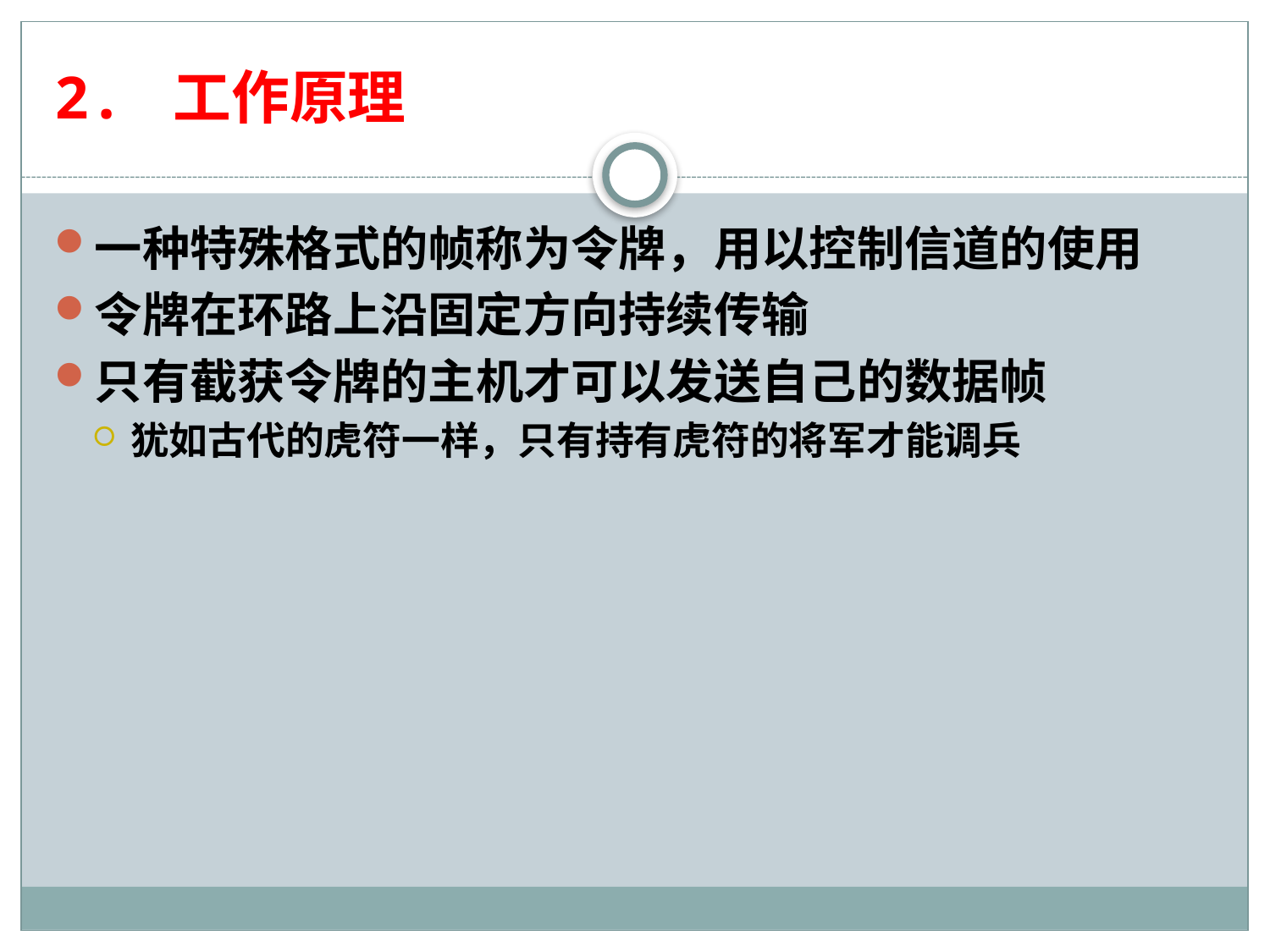

# 2. 工作原理
一种特殊格式的帧称为令牌，用以控制信道的使用
令牌在环路上沿固定方向持续传输
只有截获令牌的主机才可以发送自己的数据帧
犹如古代的虎符一样，只有持有虎符的将军才能调兵